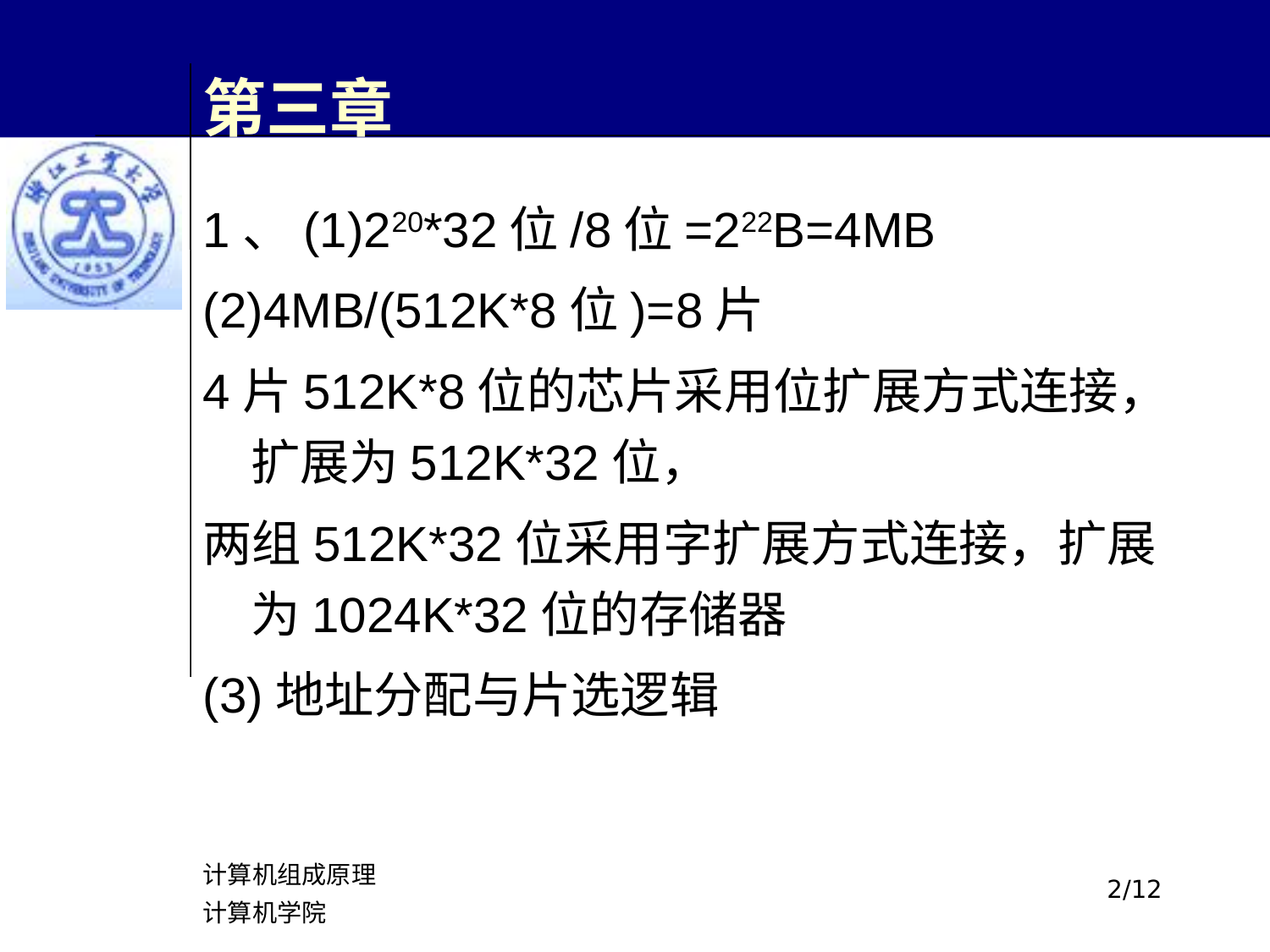

# 第三章
1、(1)220*32位/8位=222B=4MB
(2)4MB/(512K*8位)=8片
4片512K*8位的芯片采用位扩展方式连接，扩展为512K*32位，
两组512K*32位采用字扩展方式连接，扩展为1024K*32位的存储器
(3)地址分配与片选逻辑
计算机组成原理
计算机学院

2/12